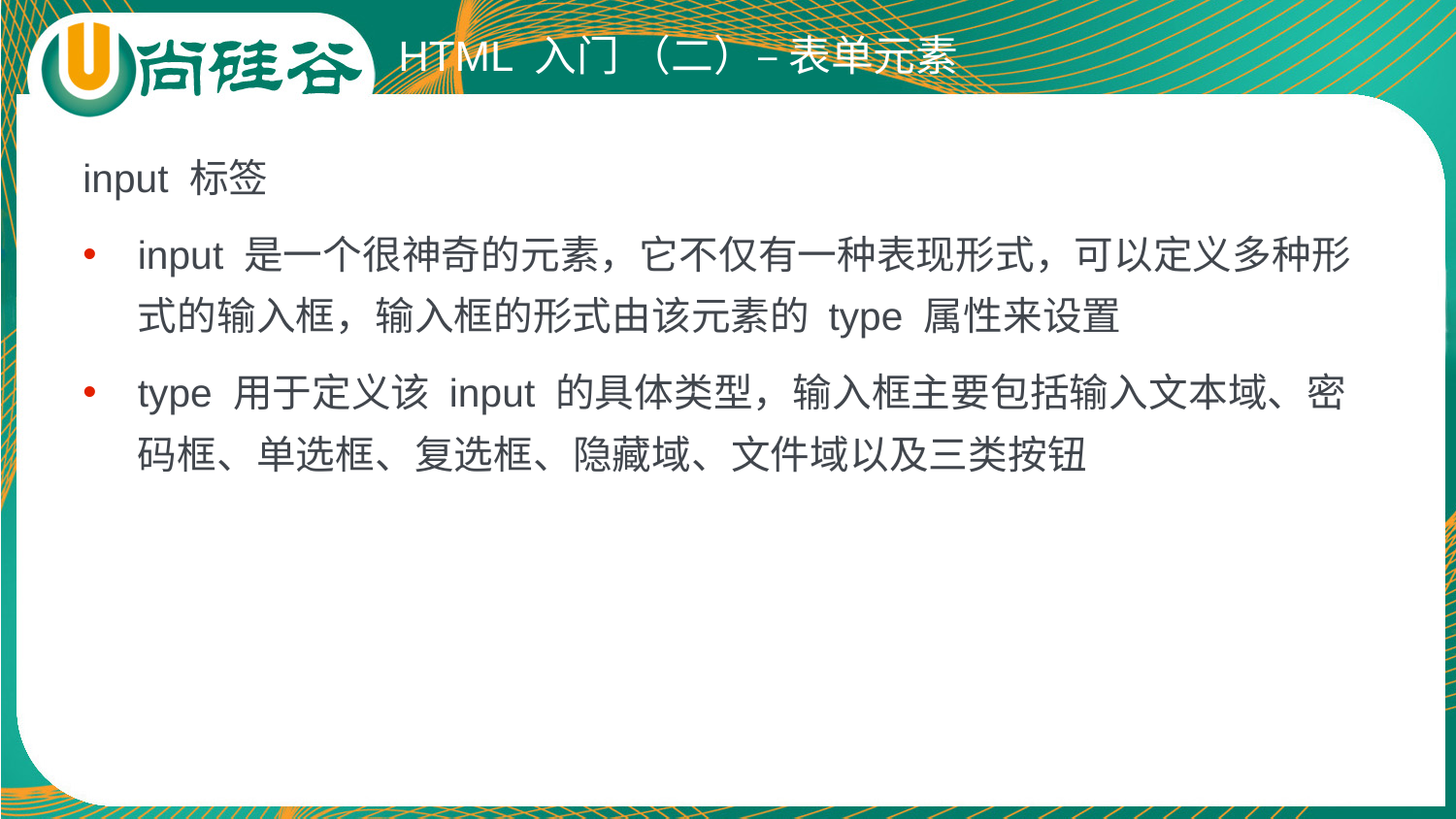

# HTML 入门 （二）– 表单元素
input 标签
input 是一个很神奇的元素，它不仅有一种表现形式，可以定义多种形式的输入框，输入框的形式由该元素的 type 属性来设置
type 用于定义该 input 的具体类型，输入框主要包括输入文本域、密码框、单选框、复选框、隐藏域、文件域以及三类按钮